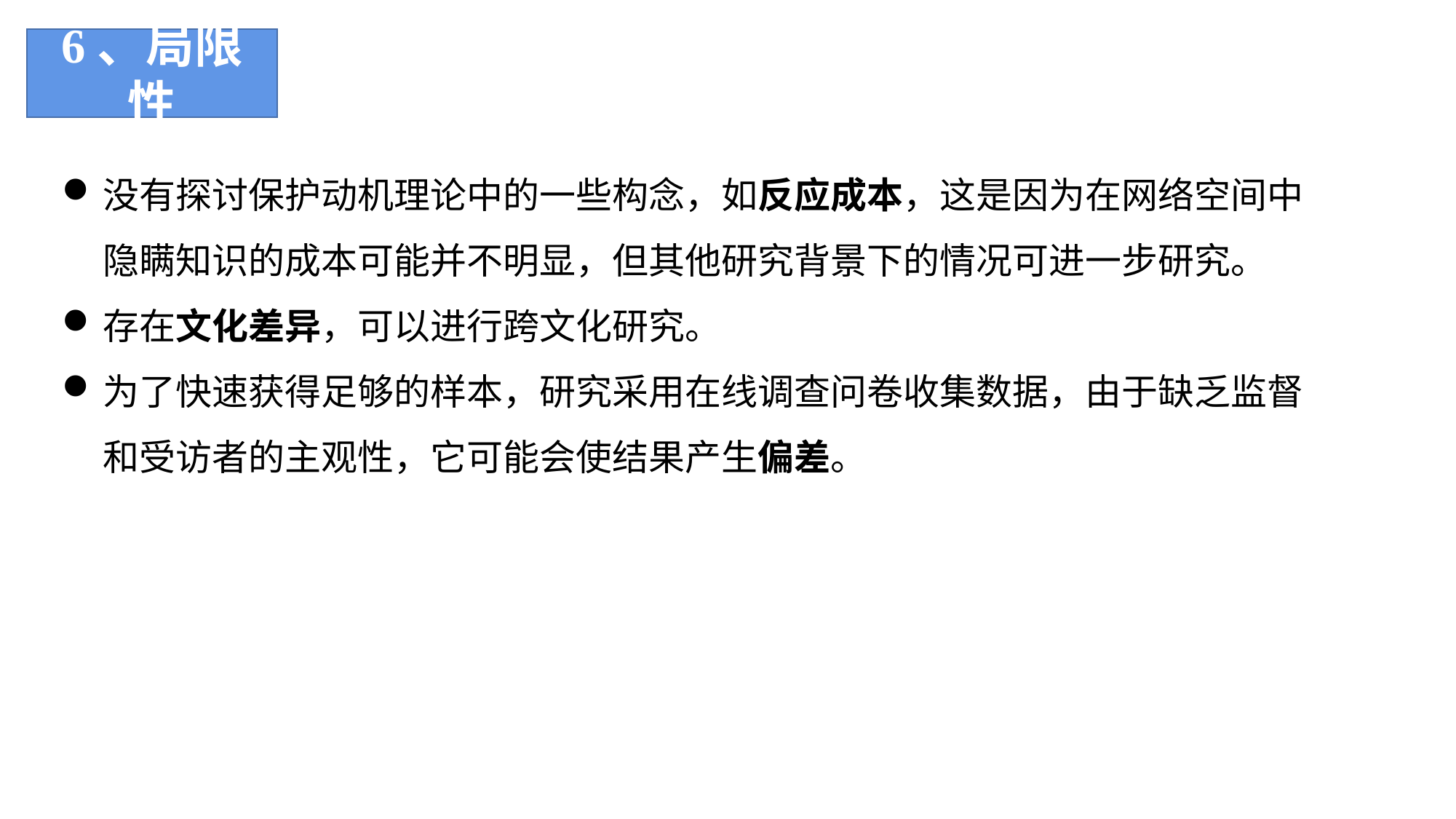

6、局限性
没有探讨保护动机理论中的一些构念，如反应成本，这是因为在网络空间中隐瞒知识的成本可能并不明显，但其他研究背景下的情况可进一步研究。
存在文化差异，可以进行跨文化研究。
为了快速获得足够的样本，研究采用在线调查问卷收集数据，由于缺乏监督和受访者的主观性，它可能会使结果产生偏差。